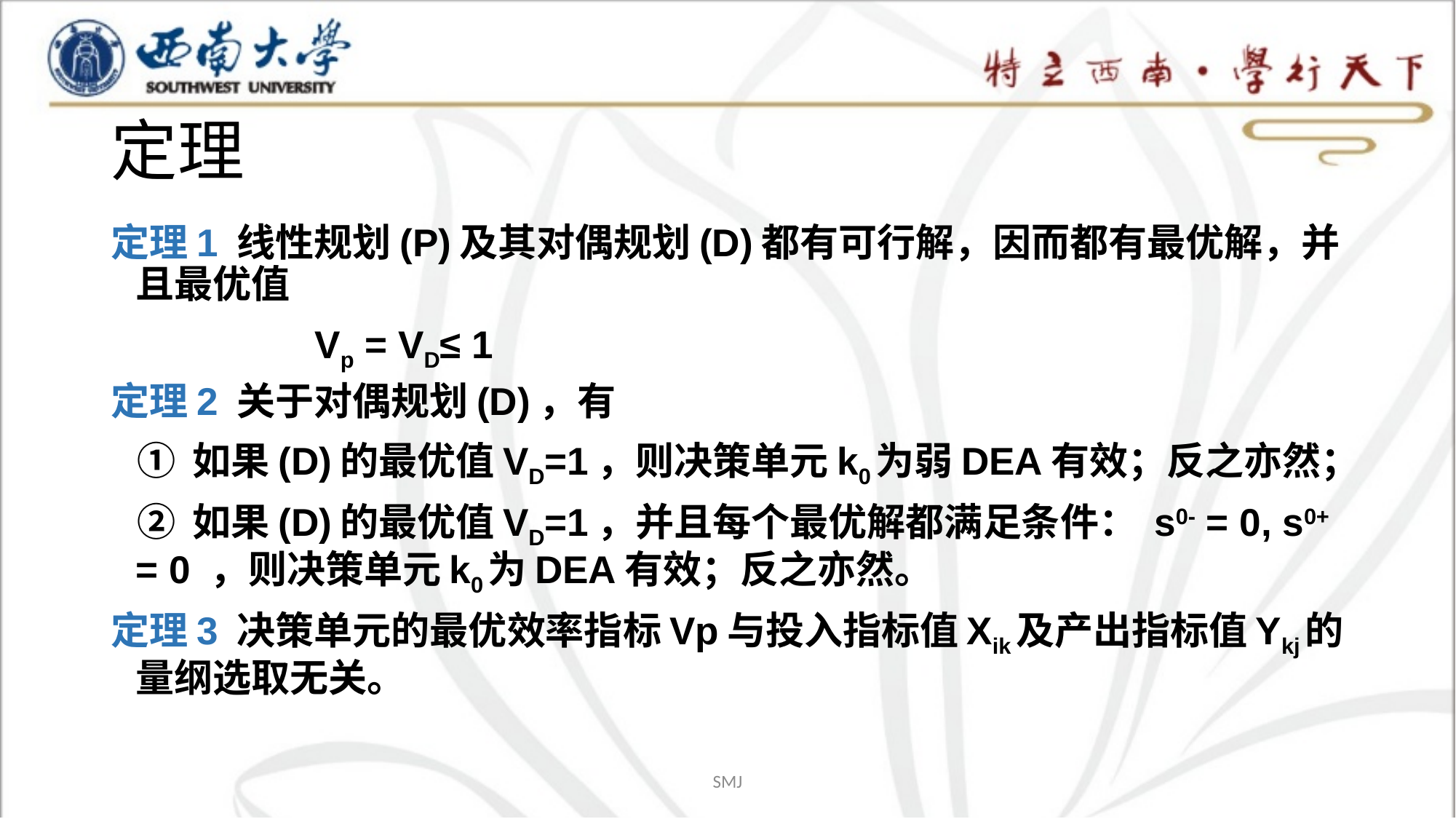

# 定理
定理1 线性规划(P)及其对偶规划(D)都有可行解，因而都有最优解，并且最优值
                   Vp = VD≤ 1
定理2 关于对偶规划(D)，有
   ① 如果(D)的最优值VD=1，则决策单元k0为弱DEA有效；反之亦然；
   ② 如果(D)的最优值VD=1，并且每个最优解都满足条件： s0- = 0, s0+ = 0 ，则决策单元k0为DEA有效；反之亦然。
定理3 决策单元的最优效率指标Vp与投入指标值Xik及产出指标值Ykj的量纲选取无关。
SMJ